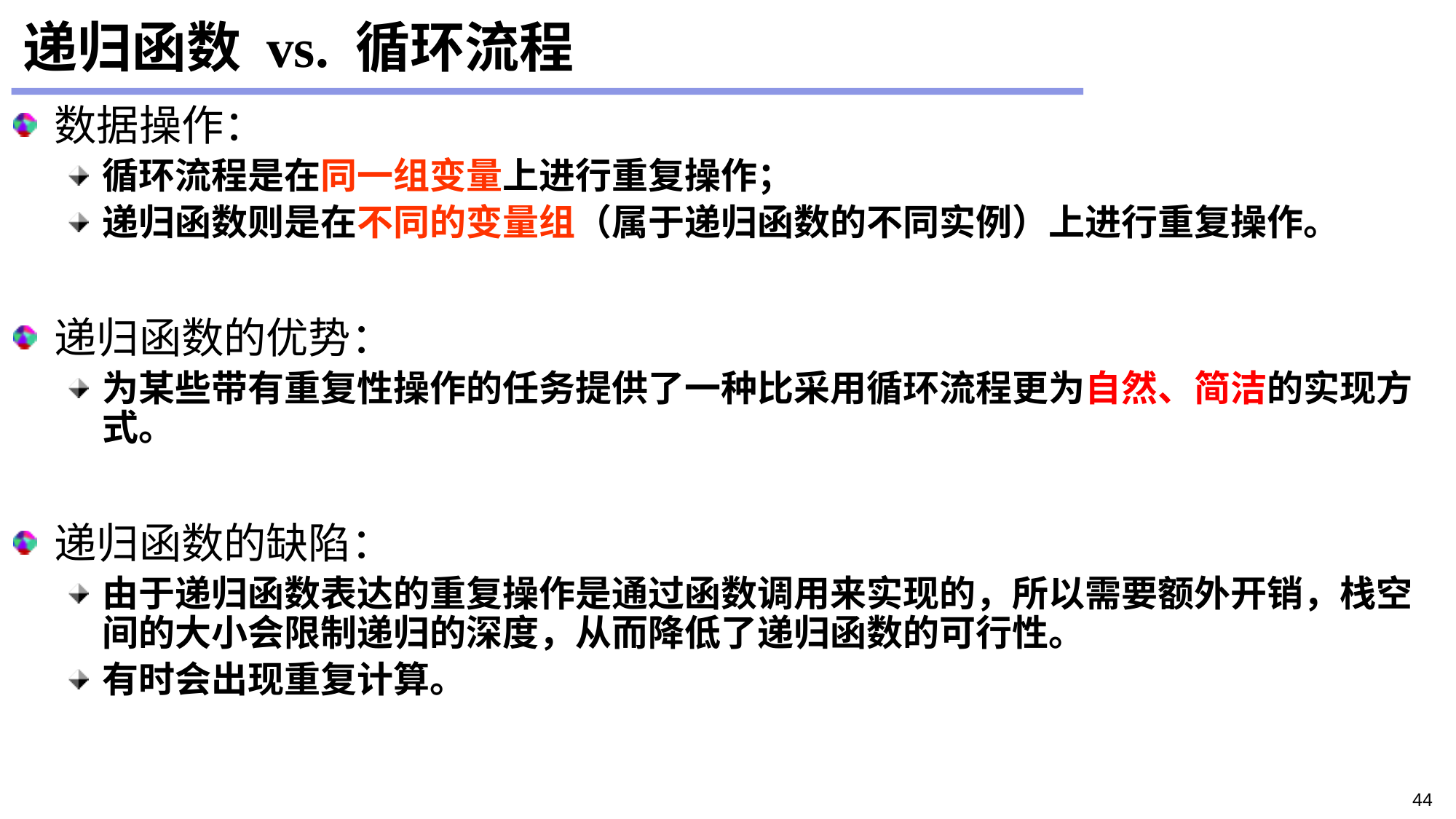

# 递归函数 vs. 循环流程
数据操作：
循环流程是在同一组变量上进行重复操作；
递归函数则是在不同的变量组（属于递归函数的不同实例）上进行重复操作。

递归函数的优势：
为某些带有重复性操作的任务提供了一种比采用循环流程更为自然、简洁的实现方式。

递归函数的缺陷：
由于递归函数表达的重复操作是通过函数调用来实现的，所以需要额外开销，栈空间的大小会限制递归的深度，从而降低了递归函数的可行性。
有时会出现重复计算。

44